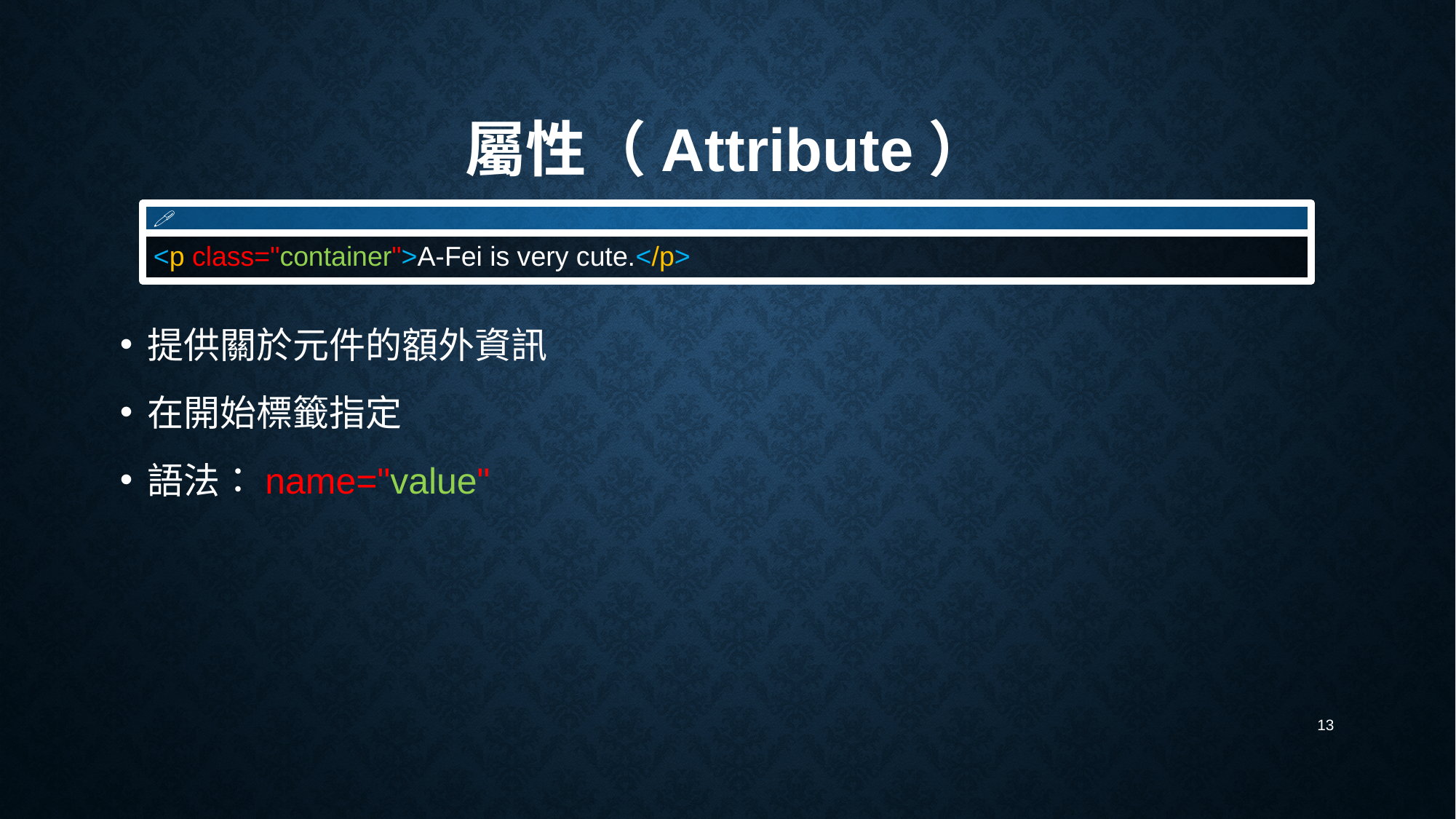

# 屬性（Attribute）
🖊
<p class="container">A-Fei is very cute.</p>
提供關於元件的額外資訊
在開始標籤指定
語法：name="value"
13